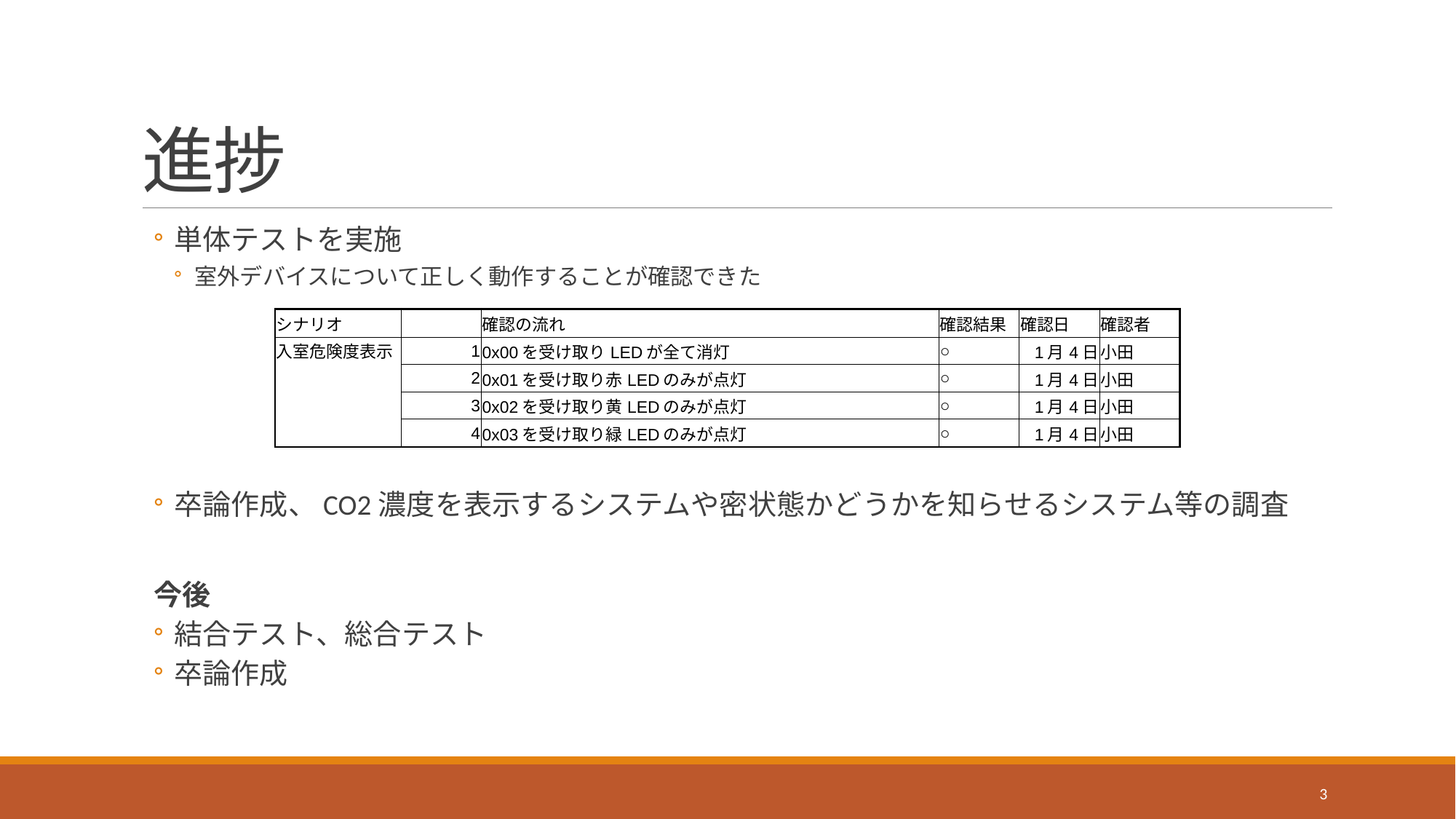

# 進捗
単体テストを実施
室外デバイスについて正しく動作することが確認できた

卒論作成、CO2濃度を表示するシステムや密状態かどうかを知らせるシステム等の調査

今後
結合テスト、総合テスト
卒論作成

| シナリオ |  | 確認の流れ | 確認結果 | 確認日 | 確認者 |
| --- | --- | --- | --- | --- | --- |
| 入室危険度表示 | 1 | 0x00を受け取りLEDが全て消灯 | ○ | 1月4日 | 小田 |
|  | 2 | 0x01を受け取り赤LEDのみが点灯 | ○ | 1月4日 | 小田 |
|  | 3 | 0x02を受け取り黄LEDのみが点灯 | ○ | 1月4日 | 小田 |
|  | 4 | 0x03を受け取り緑LEDのみが点灯 | ○ | 1月4日 | 小田 |
3